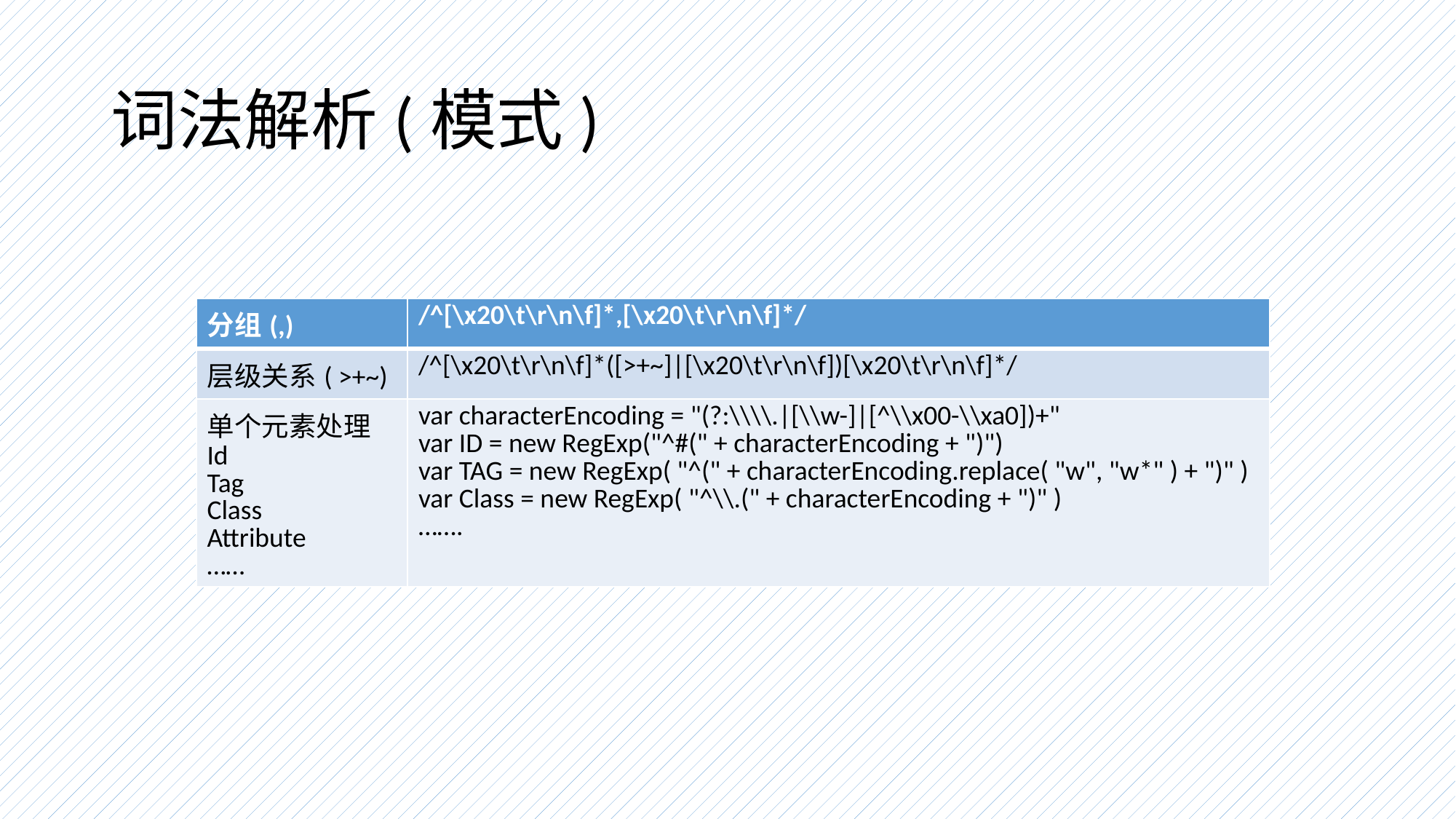

# 词法解析(模式)
| 分组(,) | /^[\x20\t\r\n\f]\*,[\x20\t\r\n\f]\*/ |
| --- | --- |
| 层级关系( >+~) | /^[\x20\t\r\n\f]\*([>+~]|[\x20\t\r\n\f])[\x20\t\r\n\f]\*/ |
| 单个元素处理 Id Tag Class Attribute …… | var characterEncoding = "(?:\\\\.|[\\w-]|[^\\x00-\\xa0])+" var ID = new RegExp("^#(" + characterEncoding + ")") var TAG = new RegExp( "^(" + characterEncoding.replace( "w", "w\*" ) + ")" ) var Class = new RegExp( "^\\.(" + characterEncoding + ")" ) ……. |